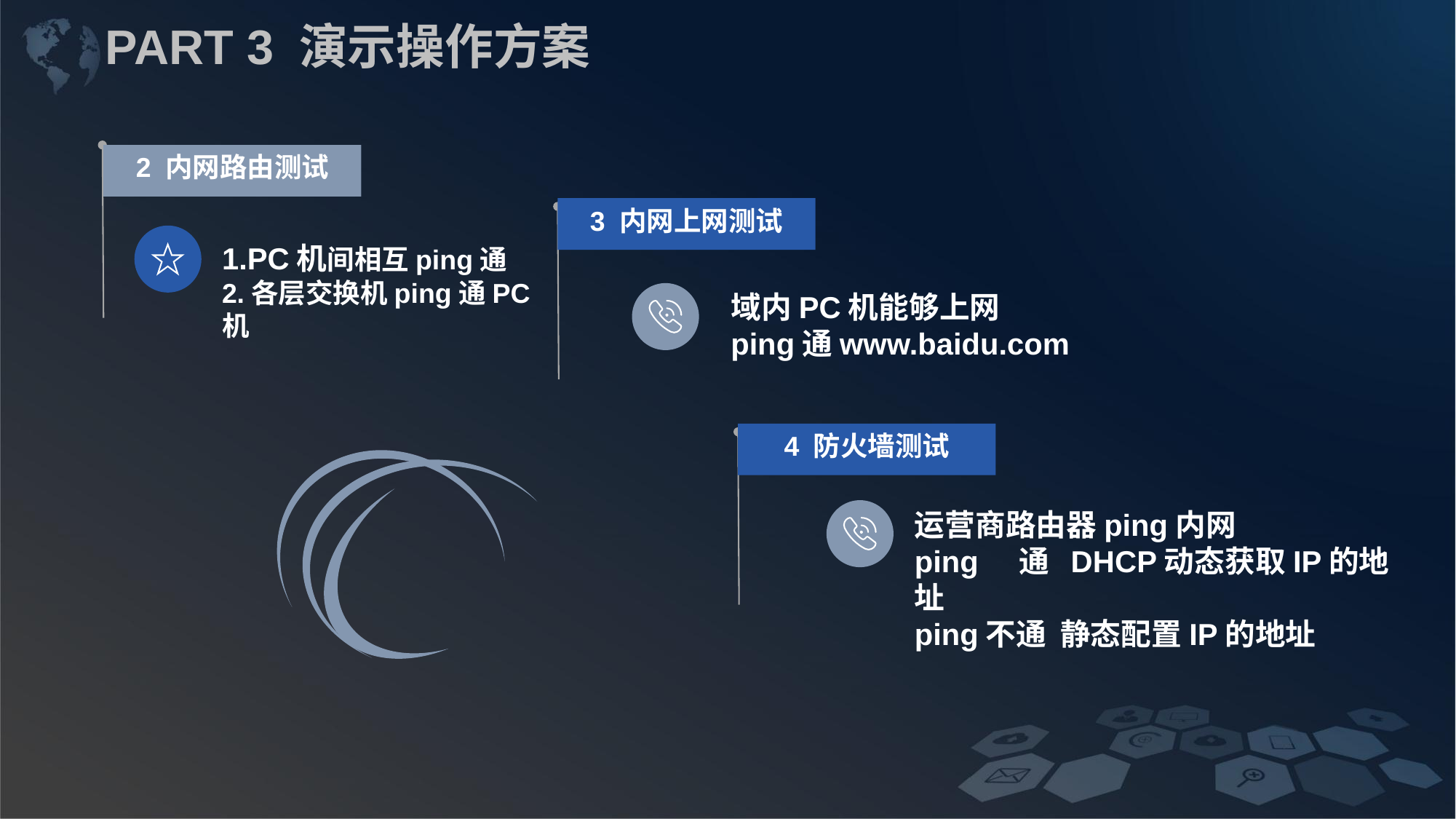

PART 3 演示操作方案
2 内网路由测试
3 内网上网测试

1.PC机间相互ping通
2.各层交换机ping通PC机

域内PC机能够上网
ping通www.baidu.com

4 防火墙测试

运营商路由器ping内网
ping    通  DHCP动态获取IP的地址
ping不通  静态配置IP的地址